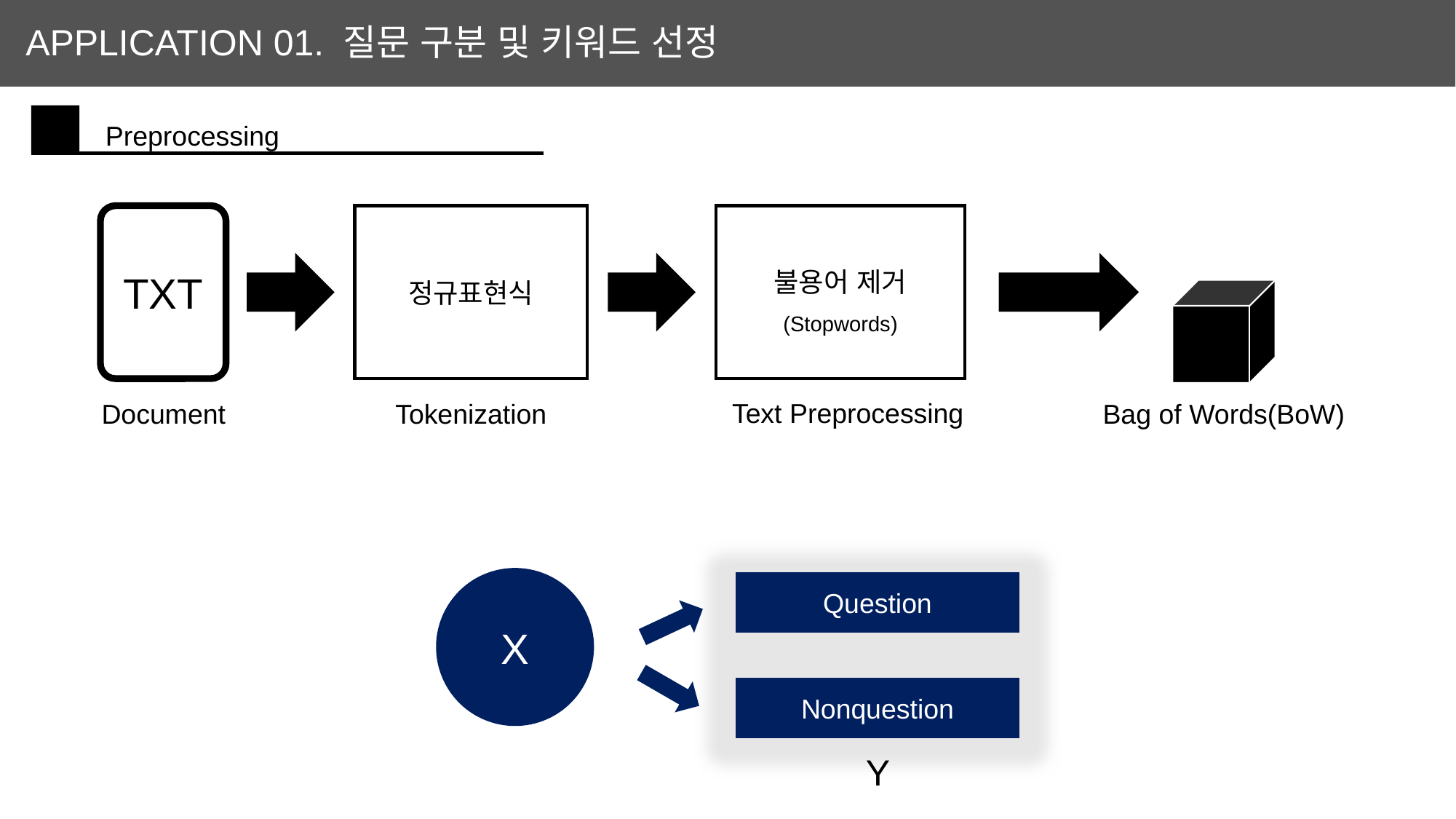

APPLICATION 01. 질문 구분 및 키워드 선정

Preprocessing
불용어 제거
(Stopwords)
정규표현식
TXT

Text Preprocessing
Document
Tokenization
Bag of Words(BoW)

X
Question

Nonquestion
Y